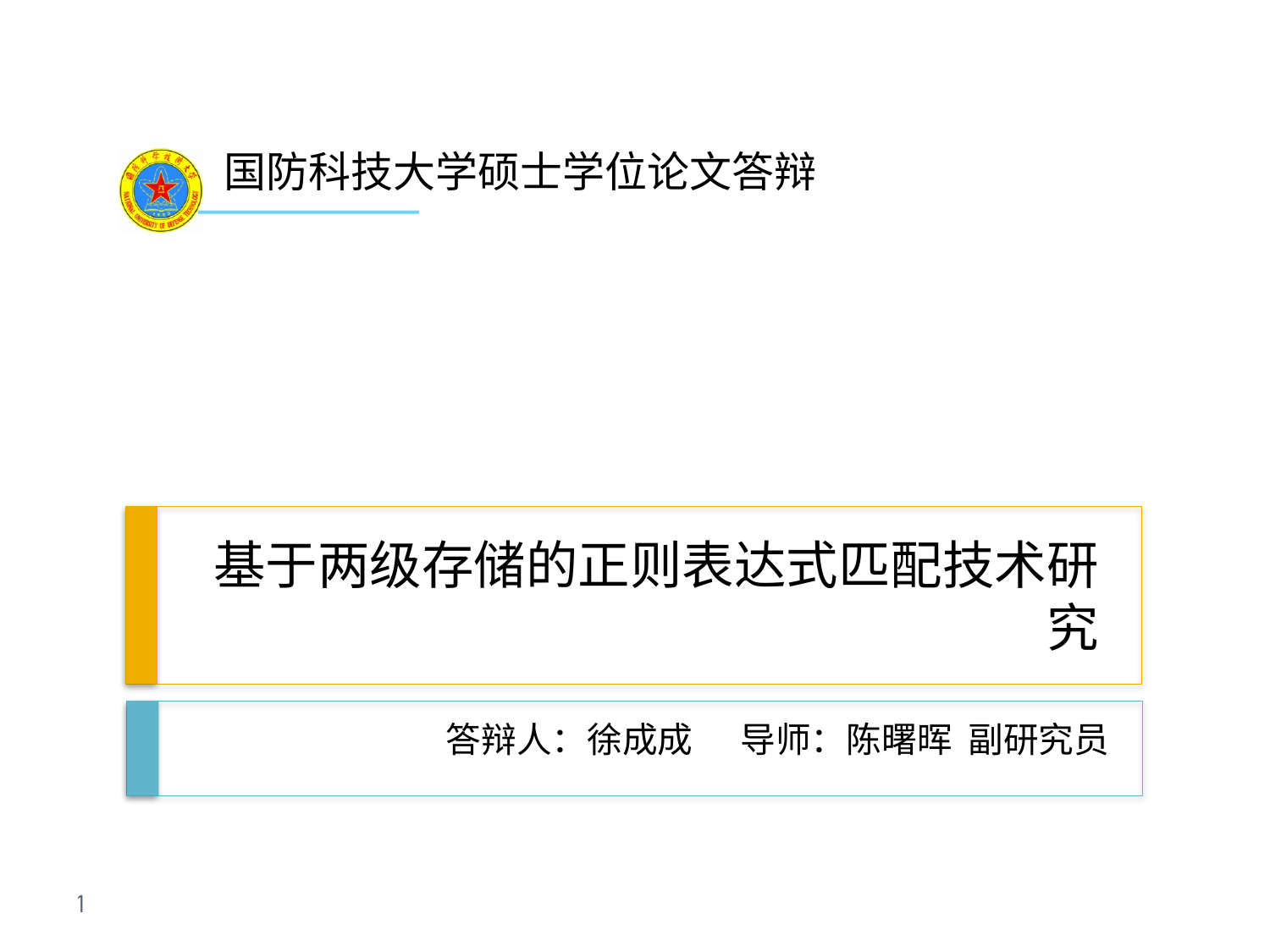

国防科技大学硕士学位论文答辩

# 基于两级存储的正则表达式匹配技术研究
答辩人：徐成成      导师：陈曙晖  副研究员

1